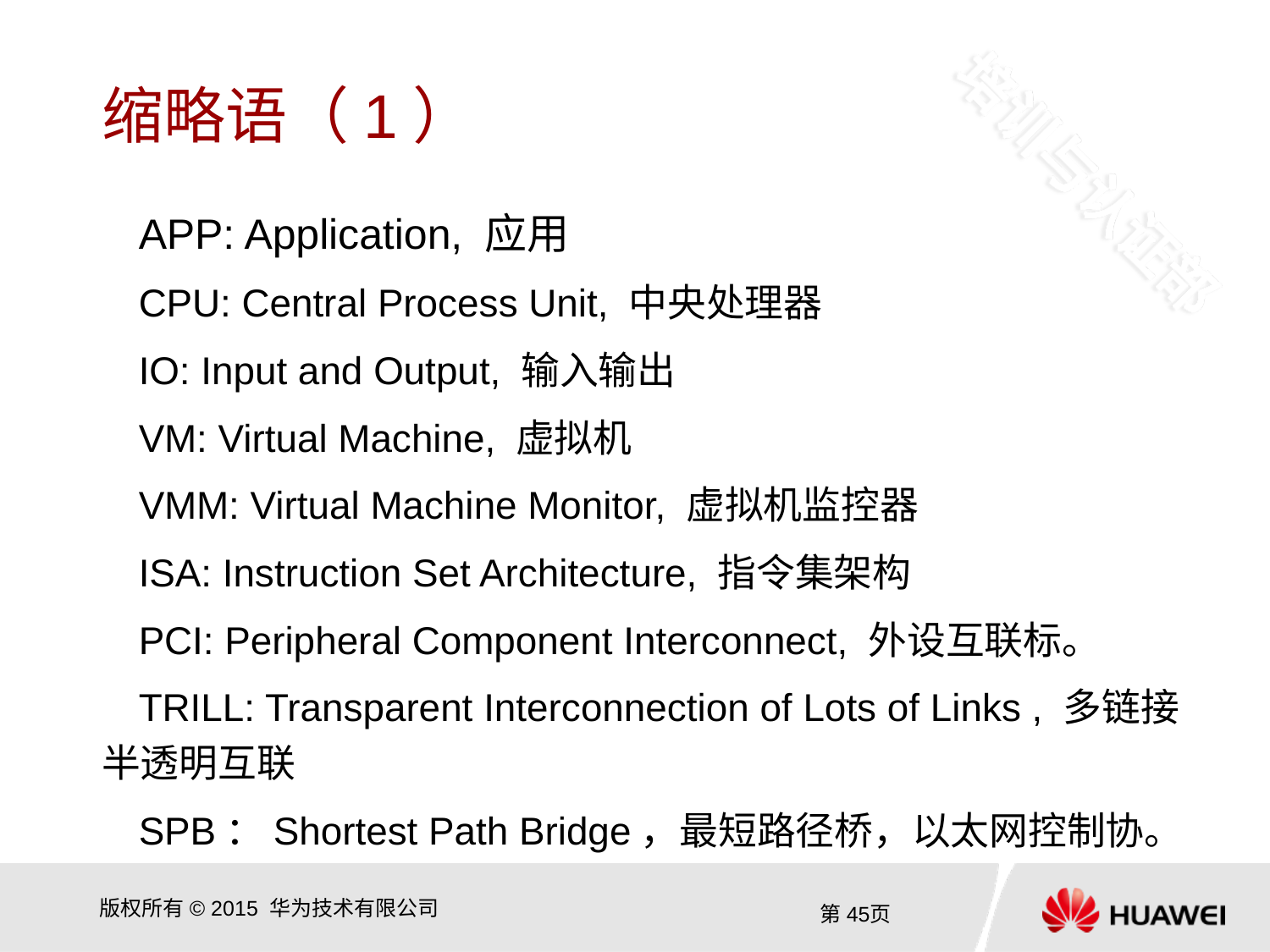

# 缩略语（1）
APP: Application, 应用
CPU: Central Process Unit, 中央处理器
IO: Input and Output, 输入输出
VM: Virtual Machine, 虚拟机
VMM: Virtual Machine Monitor, 虚拟机监控器
ISA: Instruction Set Architecture, 指令集架构
PCI: Peripheral Component Interconnect, 外设互联标。
TRILL: Transparent Interconnection of Lots of Links , 多链接半透明互联
SPB：Shortest Path Bridge，最短路径桥，以太网控制协。